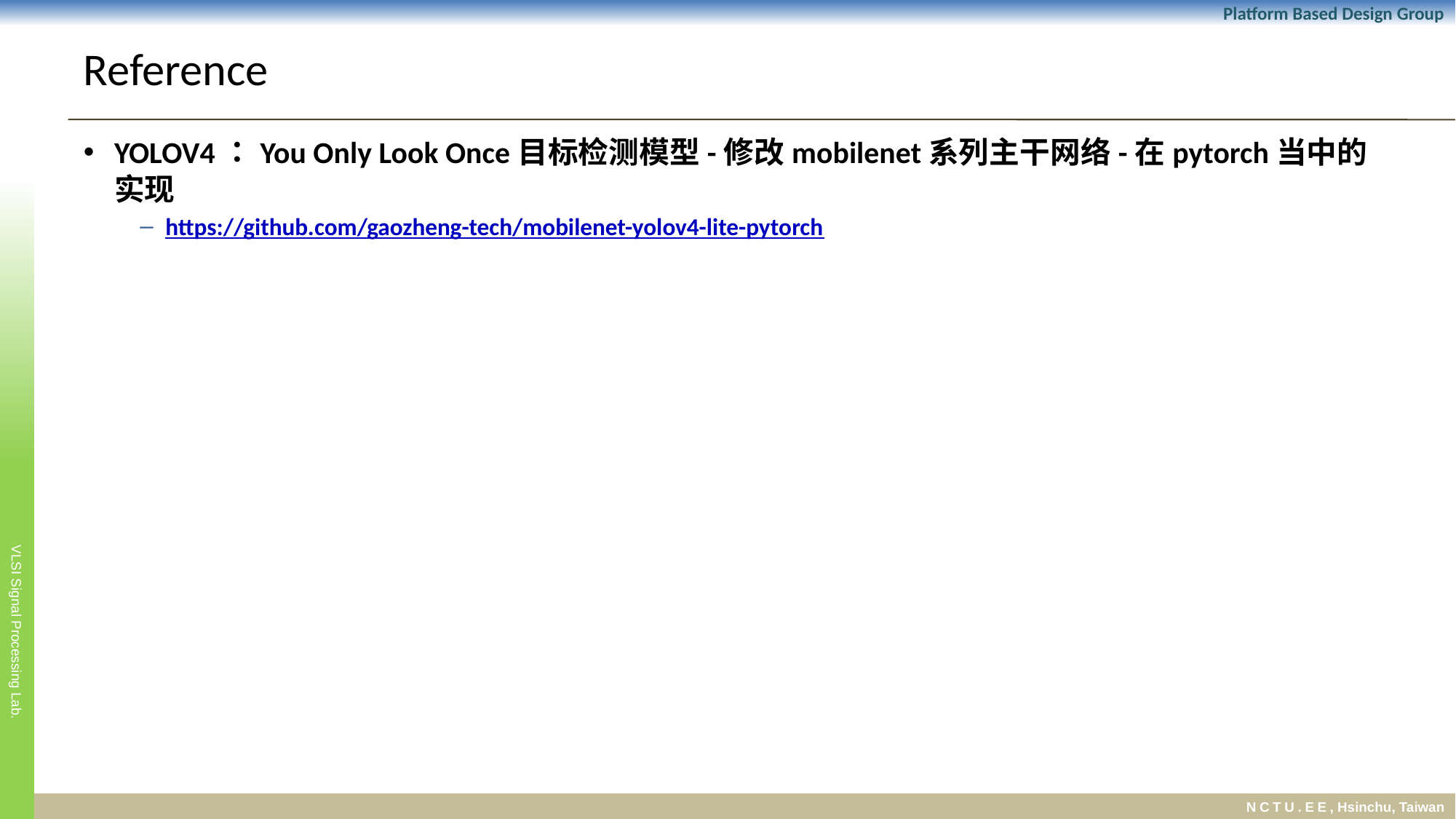

# Reference
YOLOV4：You Only Look Once目标检测模型-修改mobilenet系列主干网络-在pytorch当中的实现
https://github.com/gaozheng-tech/mobilenet-yolov4-lite-pytorch